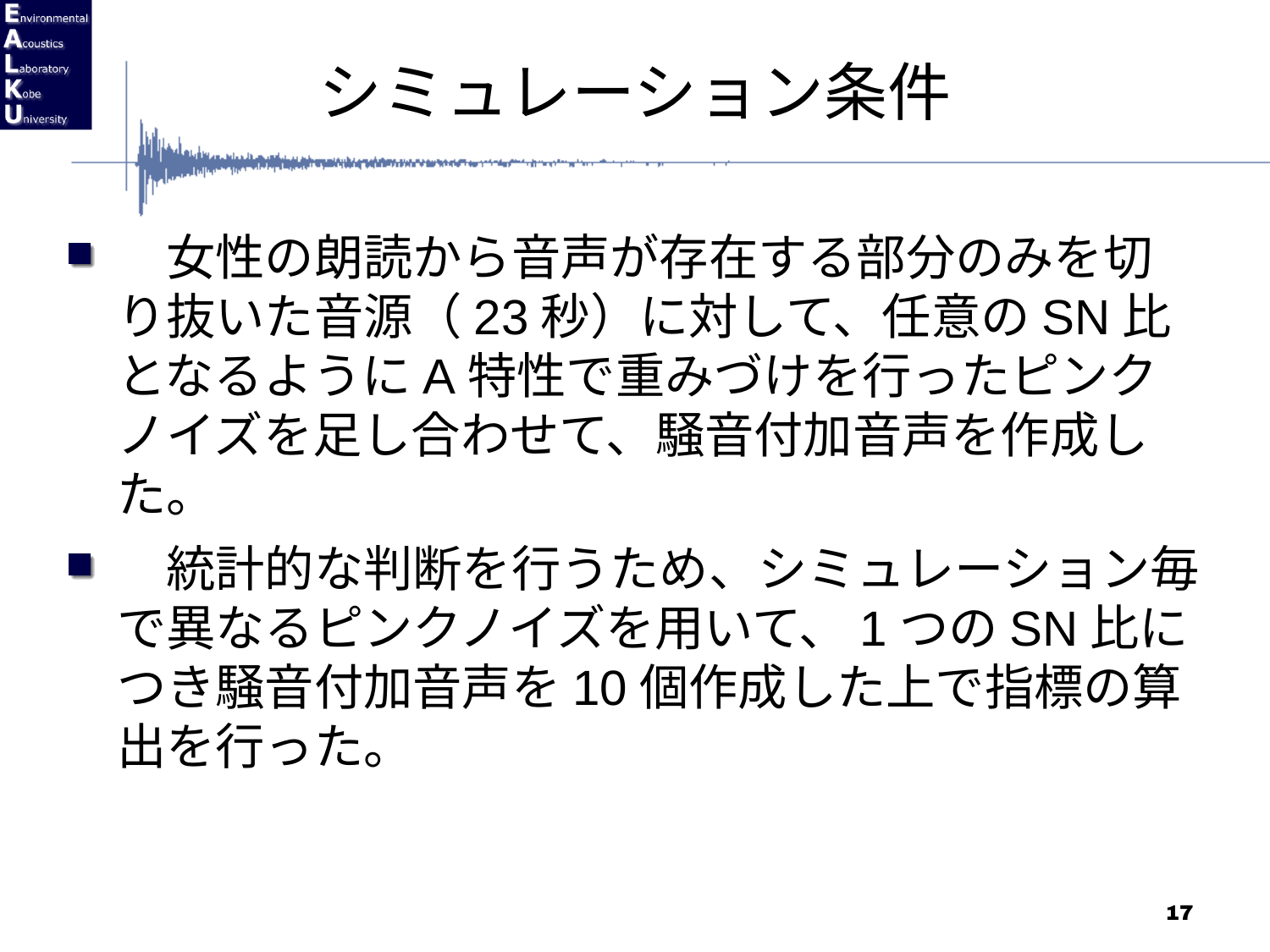

# シミュレーション条件
　女性の朗読から音声が存在する部分のみを切り抜いた音源（23秒）に対して、任意のSN比となるようにA特性で重みづけを行ったピンクノイズを足し合わせて、騒音付加音声を作成した。
　統計的な判断を行うため、シミュレーション毎で異なるピンクノイズを用いて、1つのSN比につき騒音付加音声を10個作成した上で指標の算出を行った。
17